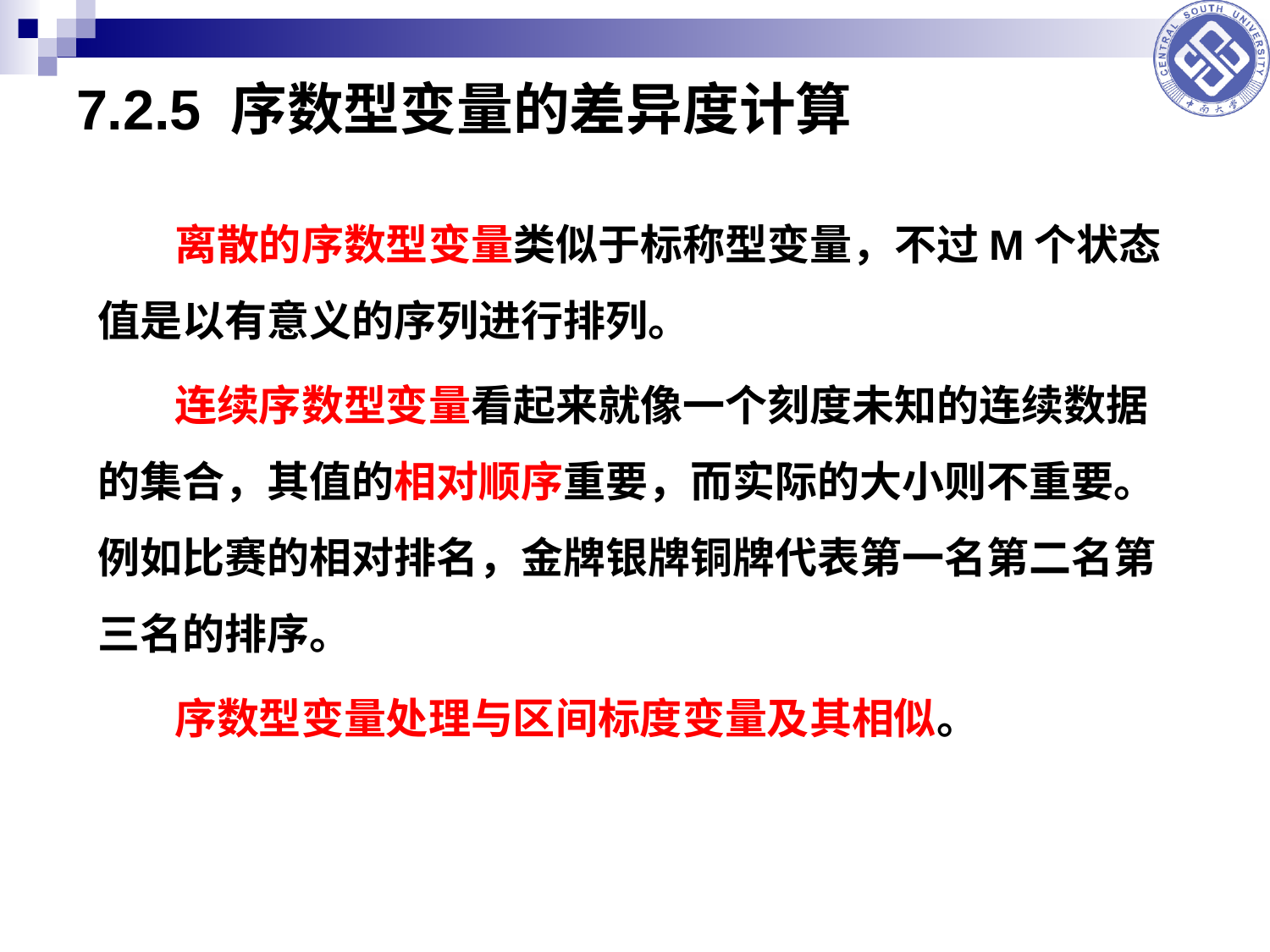

# 7.2.5 序数型变量的差异度计算
       离散的序数型变量类似于标称型变量，不过M个状态值是以有意义的序列进行排列。
       连续序数型变量看起来就像一个刻度未知的连续数据的集合，其值的相对顺序重要，而实际的大小则不重要。例如比赛的相对排名，金牌银牌铜牌代表第一名第二名第三名的排序。
       序数型变量处理与区间标度变量及其相似。